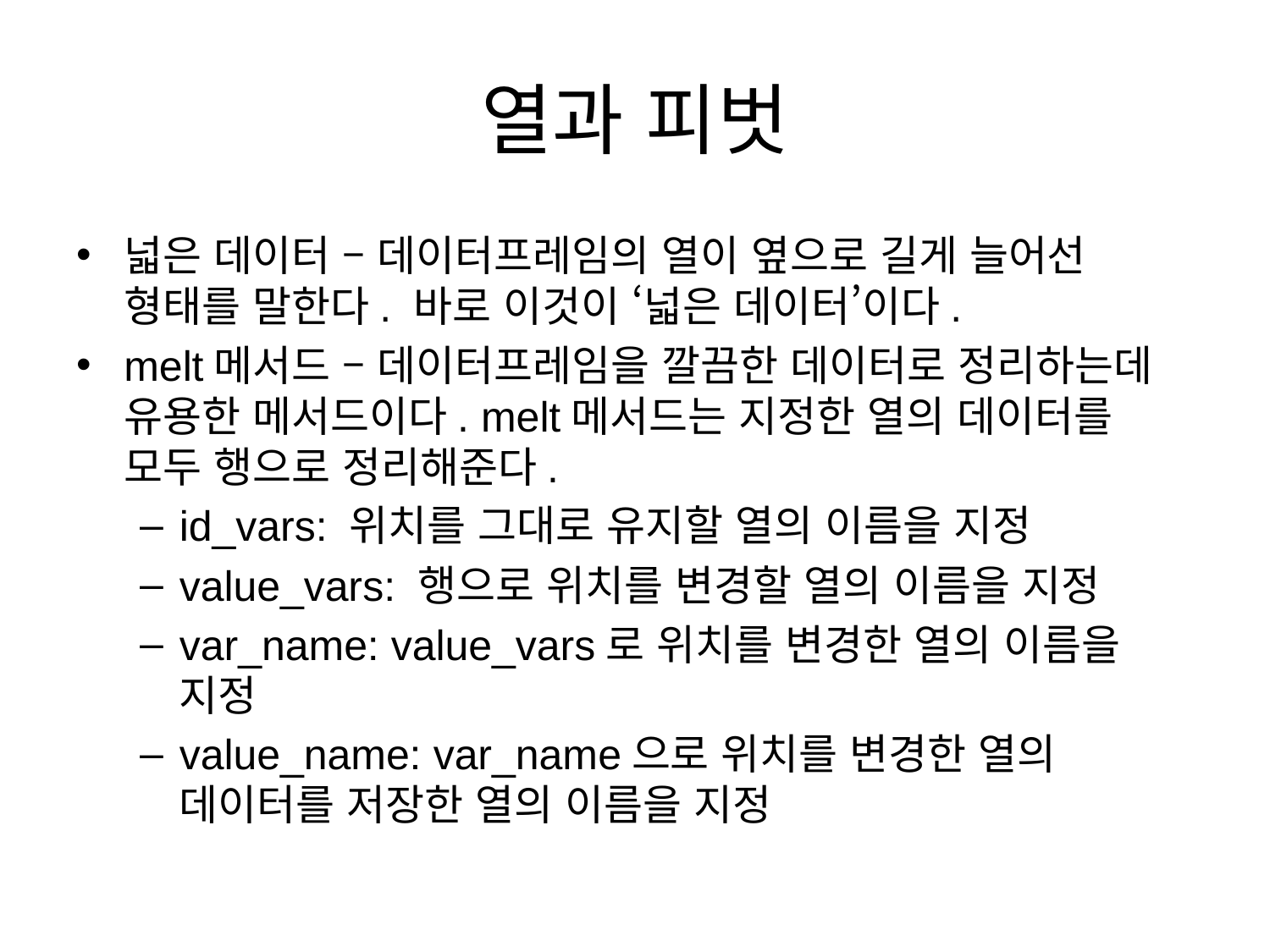

# 열과 피벗
넓은 데이터 – 데이터프레임의 열이 옆으로 길게 늘어선 형태를 말한다. 바로 이것이 ‘넓은 데이터’이다.
melt메서드 – 데이터프레임을 깔끔한 데이터로 정리하는데 유용한 메서드이다. melt메서드는 지정한 열의 데이터를 모두 행으로 정리해준다.
id_vars: 위치를 그대로 유지할 열의 이름을 지정
value_vars: 행으로 위치를 변경할 열의 이름을 지정
var_name: value_vars로 위치를 변경한 열의 이름을 지정
value_name: var_name으로 위치를 변경한 열의 데이터를 저장한 열의 이름을 지정